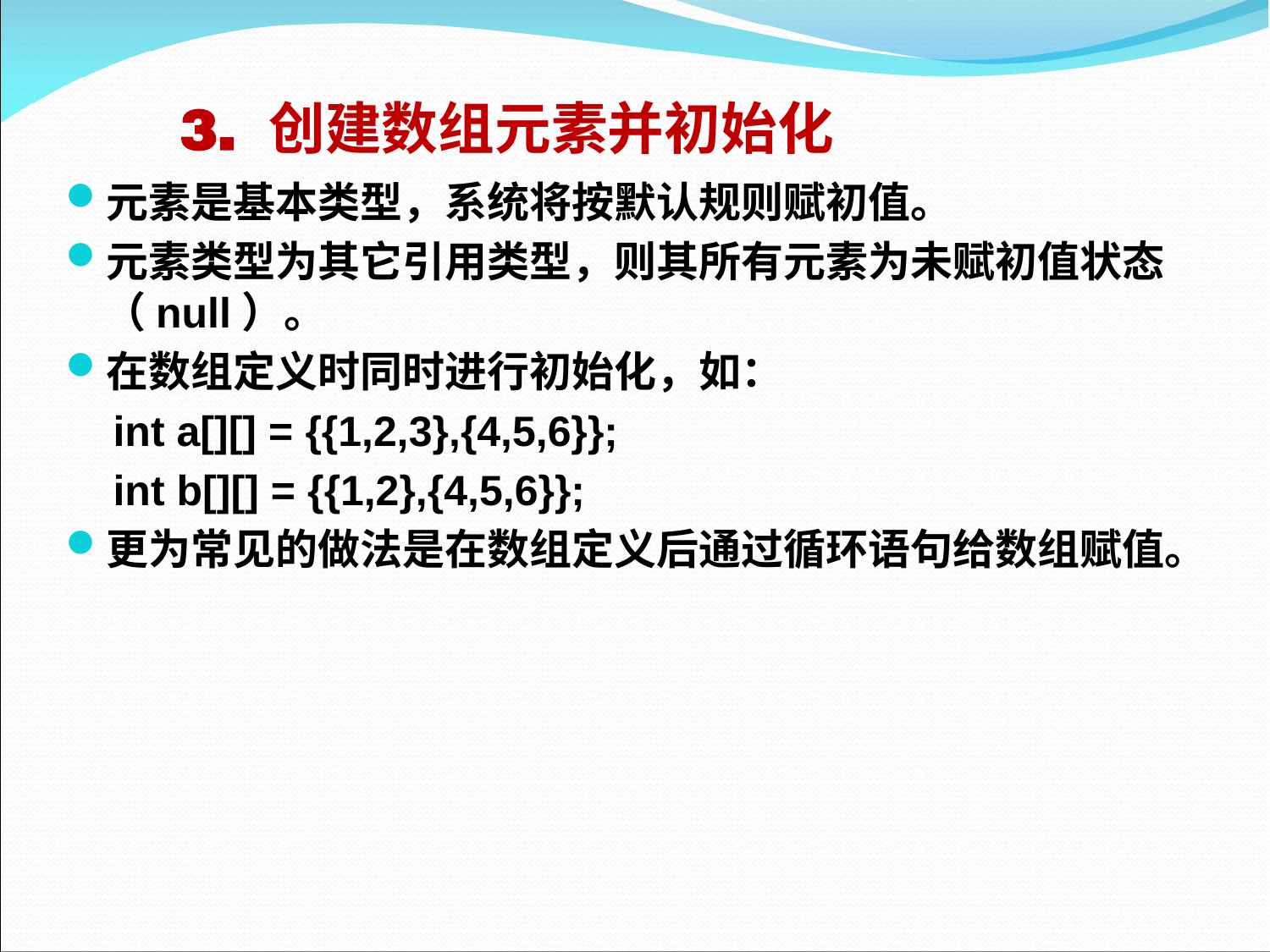

# 3. 创建数组元素并初始化
元素是基本类型，系统将按默认规则赋初值。
元素类型为其它引用类型，则其所有元素为未赋初值状态（null）。
在数组定义时同时进行初始化，如：
    int a[][] = {{1,2,3},{4,5,6}};
    int b[][] = {{1,2},{4,5,6}};
更为常见的做法是在数组定义后通过循环语句给数组赋值。